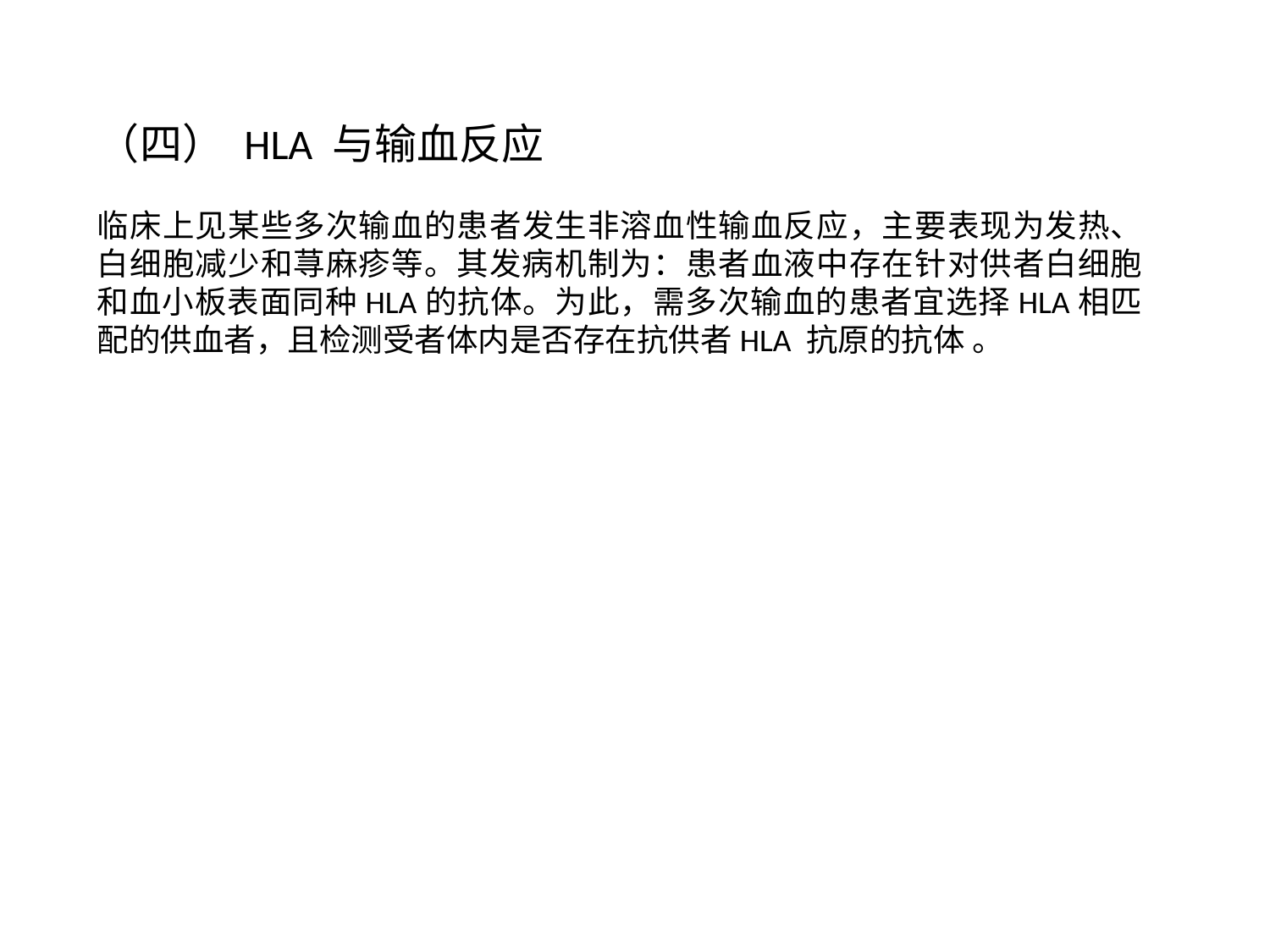

（四） HLA 与输血反应

临床上见某些多次输血的患者发生非溶血性输血反应，主要表现为发热、白细胞减少和荨麻疹等。其发病机制为：患者血液中存在针对供者白细胞和血小板表面同种HLA的抗体。为此，需多次输血的患者宜选择HLA相匹配的供血者，且检测受者体内是否存在抗供者HLA 抗原的抗体 。